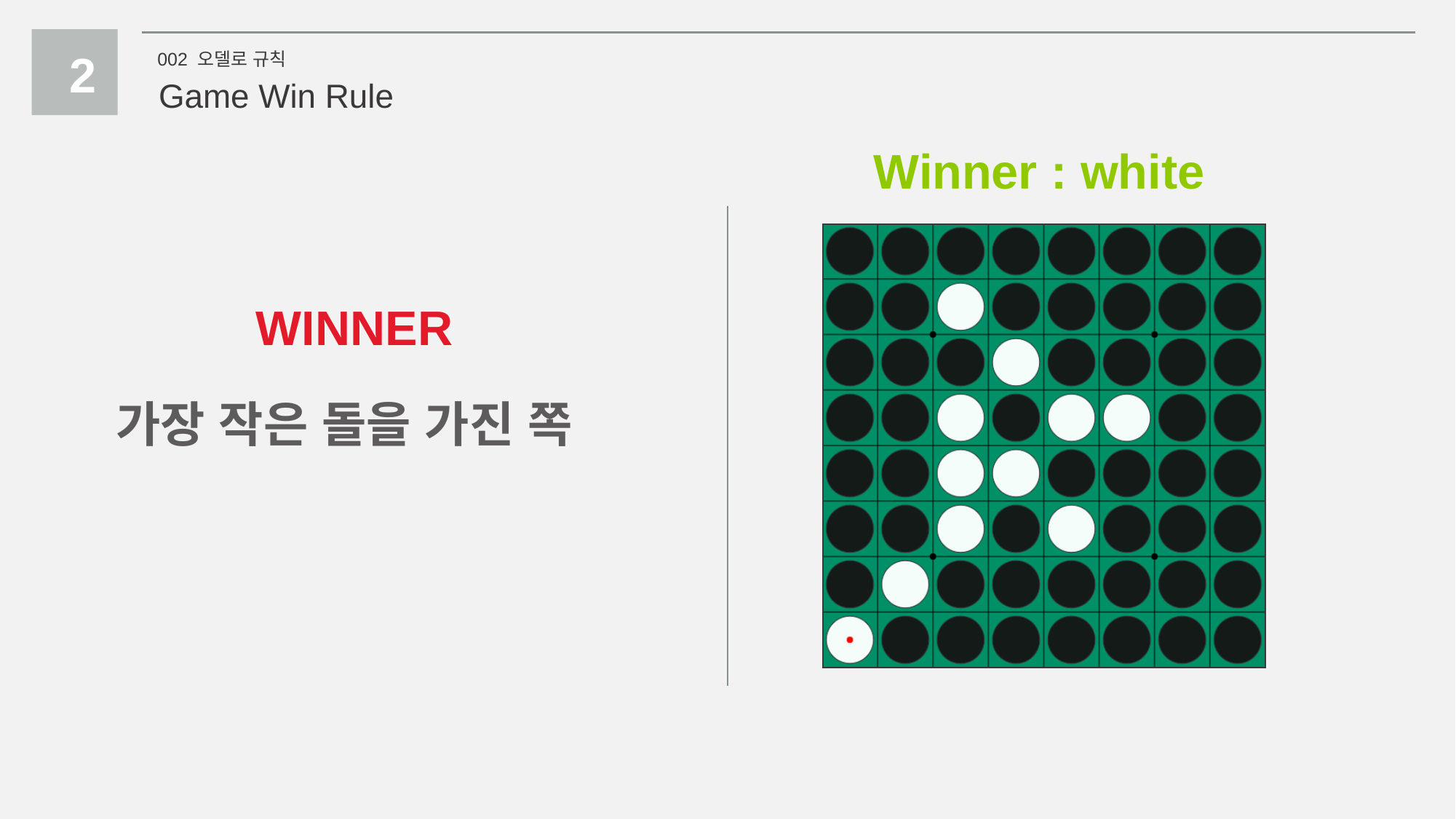

2
002 오델로 규칙
Game Win Rule
Winner : white

WINNER
가장 작은 돌을 가진 쪽